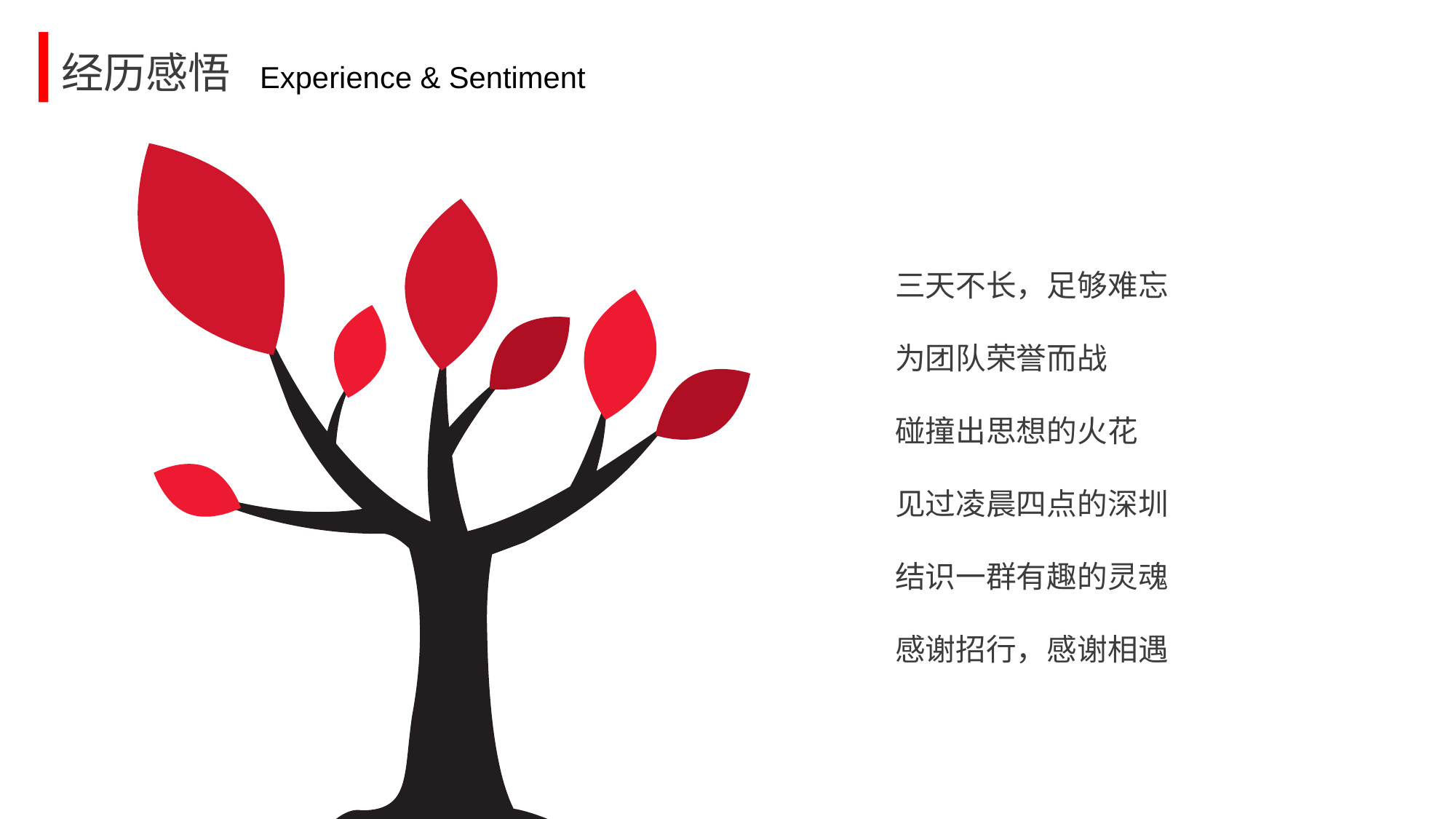

经历感悟  Experience & Sentiment

三天不长，足够难忘
为团队荣誉而战
碰撞出思想的火花
见过凌晨四点的深圳
结识一群有趣的灵魂
感谢招行，感谢相遇